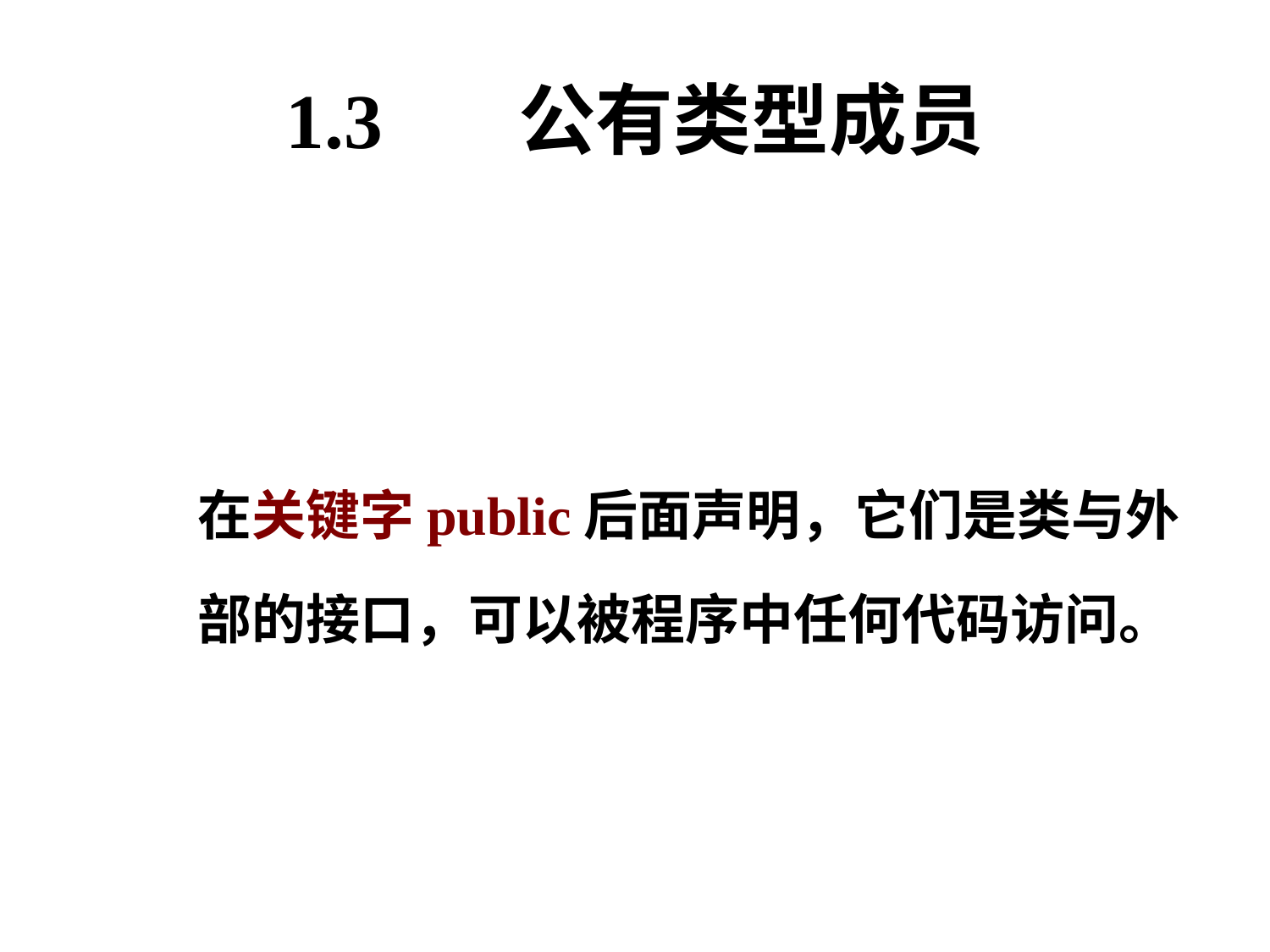

# 1.3      公有类型成员
在关键字public后面声明，它们是类与外部的接口，可以被程序中任何代码访问。